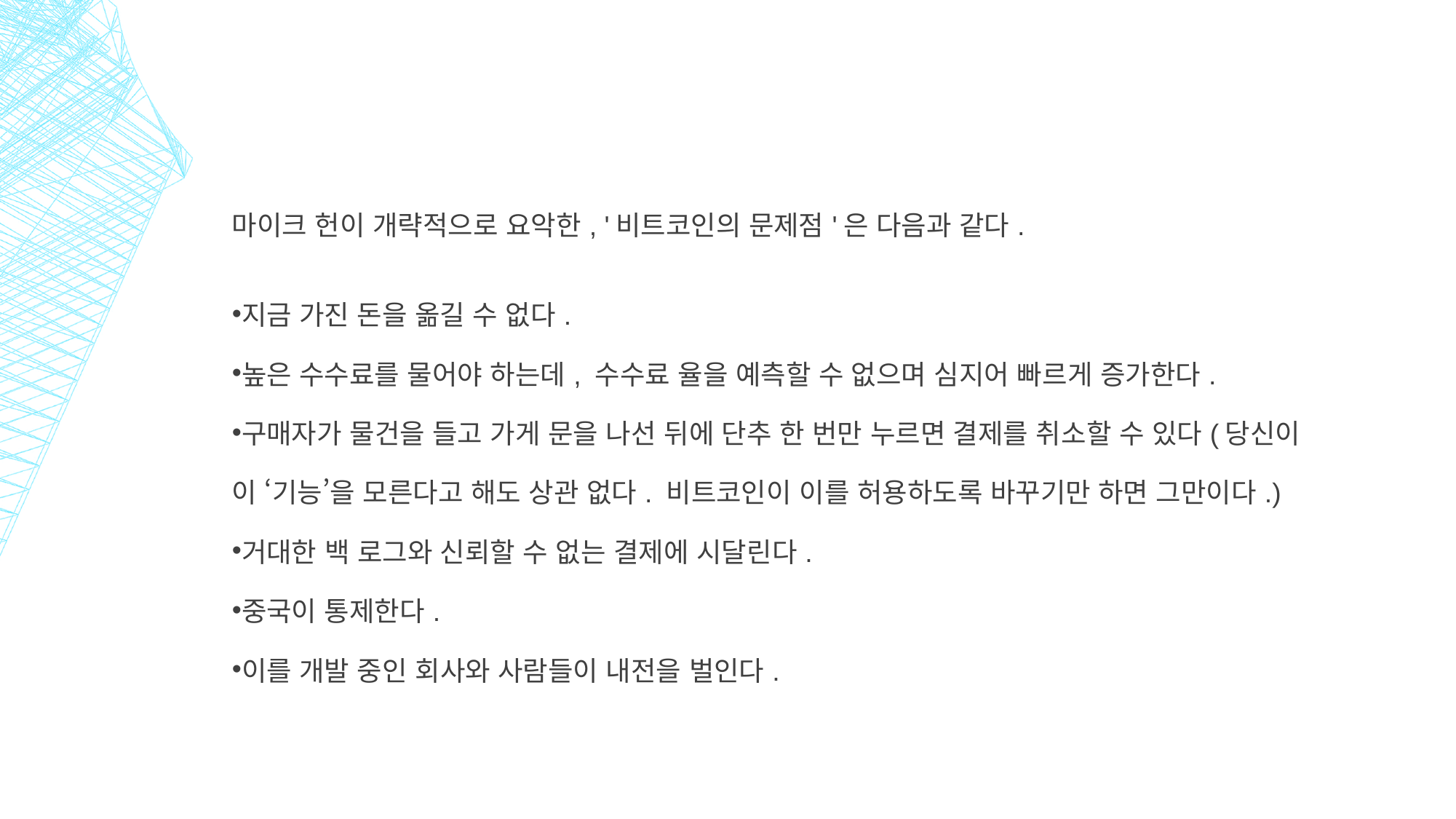

| 마이크 헌이 개략적으로 요악한, '비트코인의 문제점'은 다음과 같다. 지금 가진 돈을 옮길 수 없다. 높은 수수료를 물어야 하는데, 수수료 율을 예측할 수 없으며 심지어 빠르게 증가한다. 구매자가 물건을 들고 가게 문을 나선 뒤에 단추 한 번만 누르면 결제를 취소할 수 있다(당신이 이 ‘기능’을 모른다고 해도 상관 없다. 비트코인이 이를 허용하도록 바꾸기만 하면 그만이다.) 거대한 백 로그와 신뢰할 수 없는 결제에 시달린다. 중국이 통제한다. 이를 개발 중인 회사와 사람들이 내전을 벌인다. |
| --- |